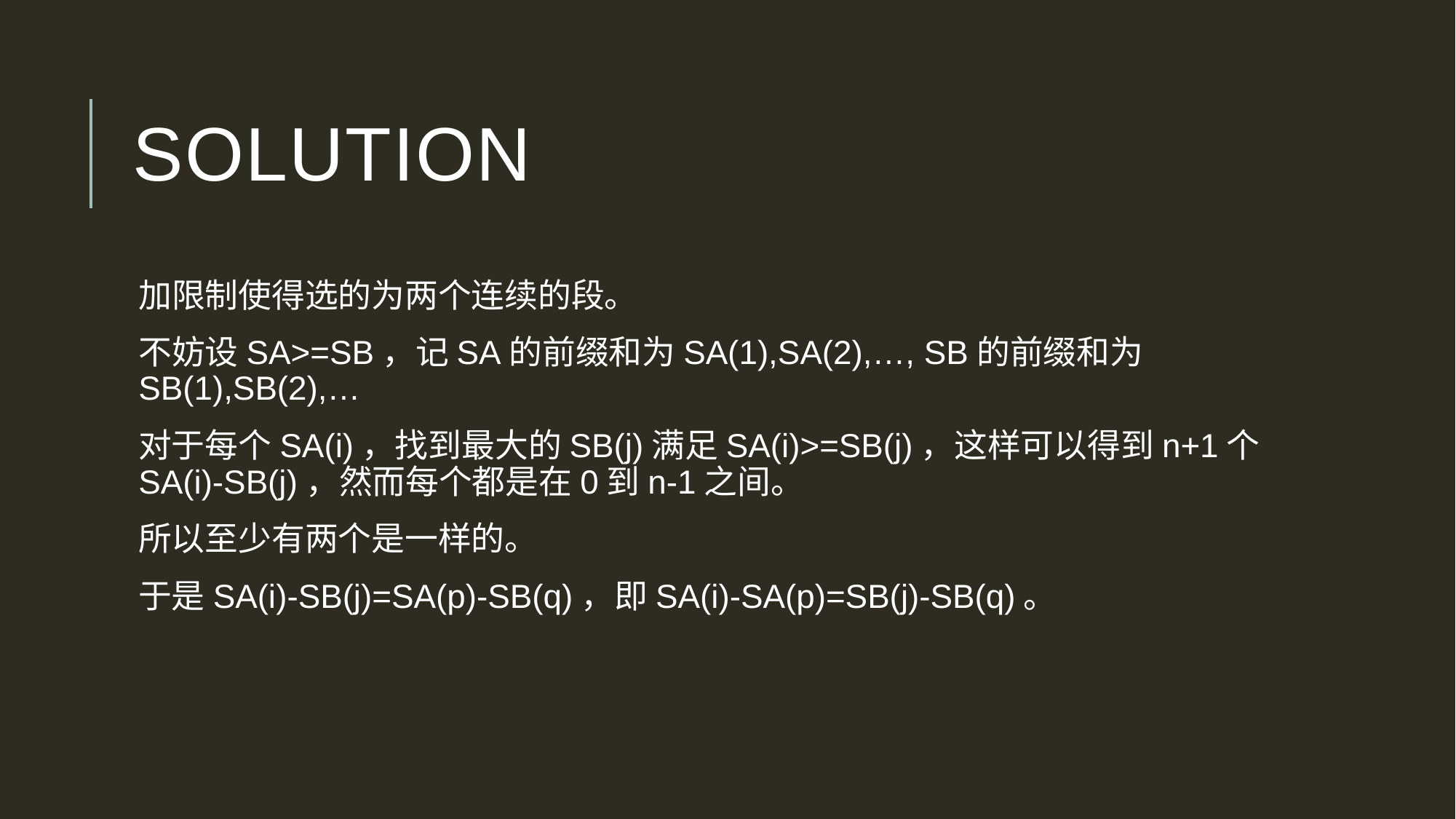

# Solution
加限制使得选的为两个连续的段。
不妨设SA>=SB，记SA的前缀和为SA(1),SA(2),…, SB的前缀和为SB(1),SB(2),…
对于每个SA(i)，找到最大的SB(j)满足SA(i)>=SB(j)，这样可以得到n+1个SA(i)-SB(j)，然而每个都是在0到n-1之间。
所以至少有两个是一样的。
于是SA(i)-SB(j)=SA(p)-SB(q)，即SA(i)-SA(p)=SB(j)-SB(q)。